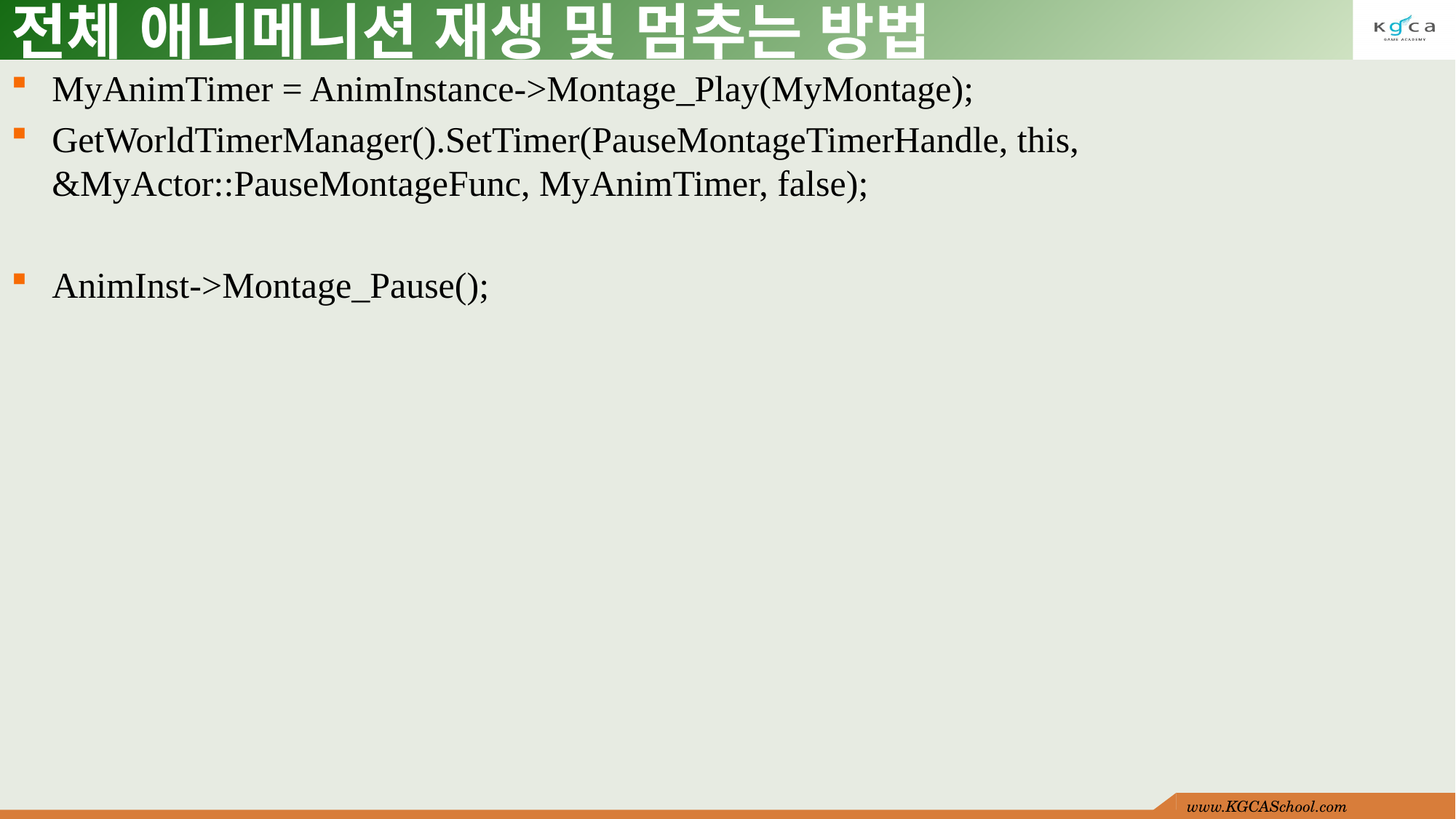

# 전체 애니메니션 재생 및 멈추는 방법
MyAnimTimer = AnimInstance->Montage_Play(MyMontage);
GetWorldTimerManager().SetTimer(PauseMontageTimerHandle, this, &MyActor::PauseMontageFunc, MyAnimTimer, false);

AnimInst->Montage_Pause();